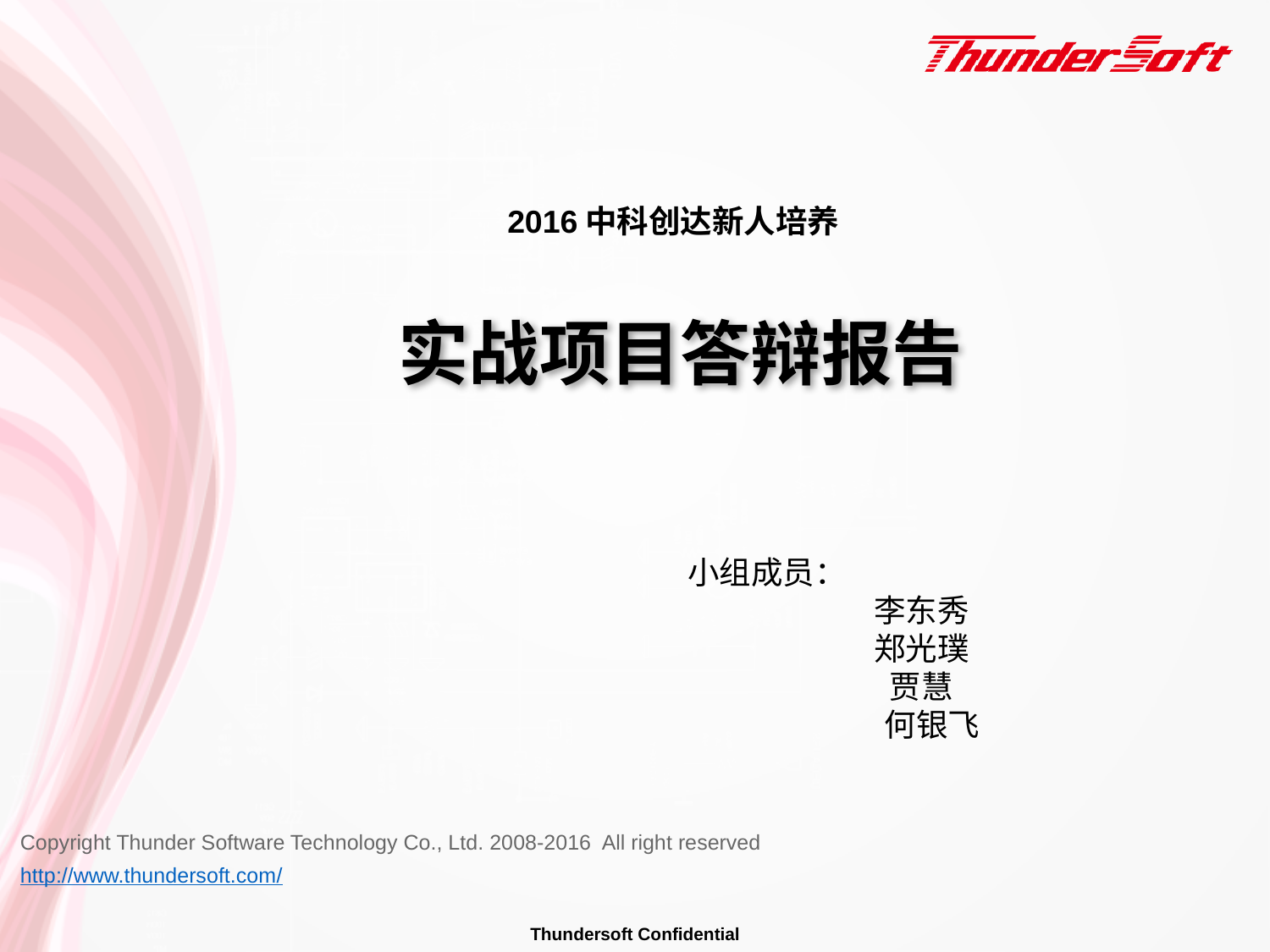

2016中科创达新人培养
# 实战项目答辩报告
小组成员：
李东秀
郑光璞
贾慧
 何银飞

Thundersoft Confidential
1